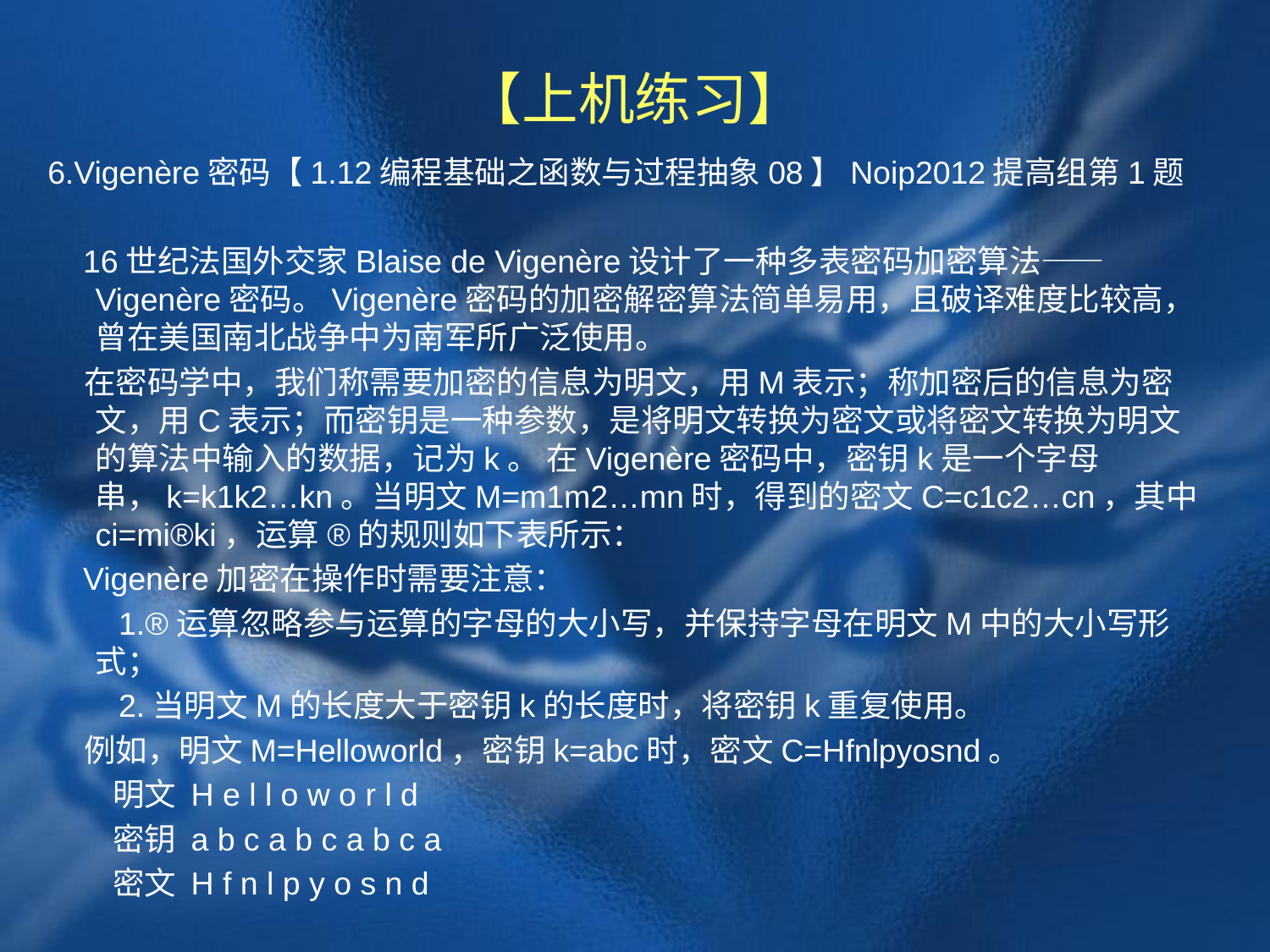

# 【上机练习】
6.Vigenère密码【1.12编程基础之函数与过程抽象08】Noip2012提高组第1题

    16世纪法国外交家Blaise de Vigenère设计了一种多表密码加密算法——Vigenère密码。Vigenère密码的加密解密算法简单易用，且破译难度比较高，曾在美国南北战争中为南军所广泛使用。
    在密码学中，我们称需要加密的信息为明文，用M表示；称加密后的信息为密文，用C表示；而密钥是一种参数，是将明文转换为密文或将密文转换为明文的算法中输入的数据，记为k。 在Vigenère密码中，密钥k是一个字母串，k=k1k2…kn。当明文M=m1m2…mn时，得到的密文C=c1c2…cn，其中ci=mi®ki，运算®的规则如下表所示：
    Vigenère加密在操作时需要注意：
        1.®运算忽略参与运算的字母的大小写，并保持字母在明文M中的大小写形式；
        2.当明文M的长度大于密钥k的长度时，将密钥k重复使用。
    例如，明文M=Helloworld，密钥k=abc时，密文C=Hfnlpyosnd。
        明文 H e l l o w o r l d
        密钥 a b c a b c a b c a
        密文 H f n l p y o s n d